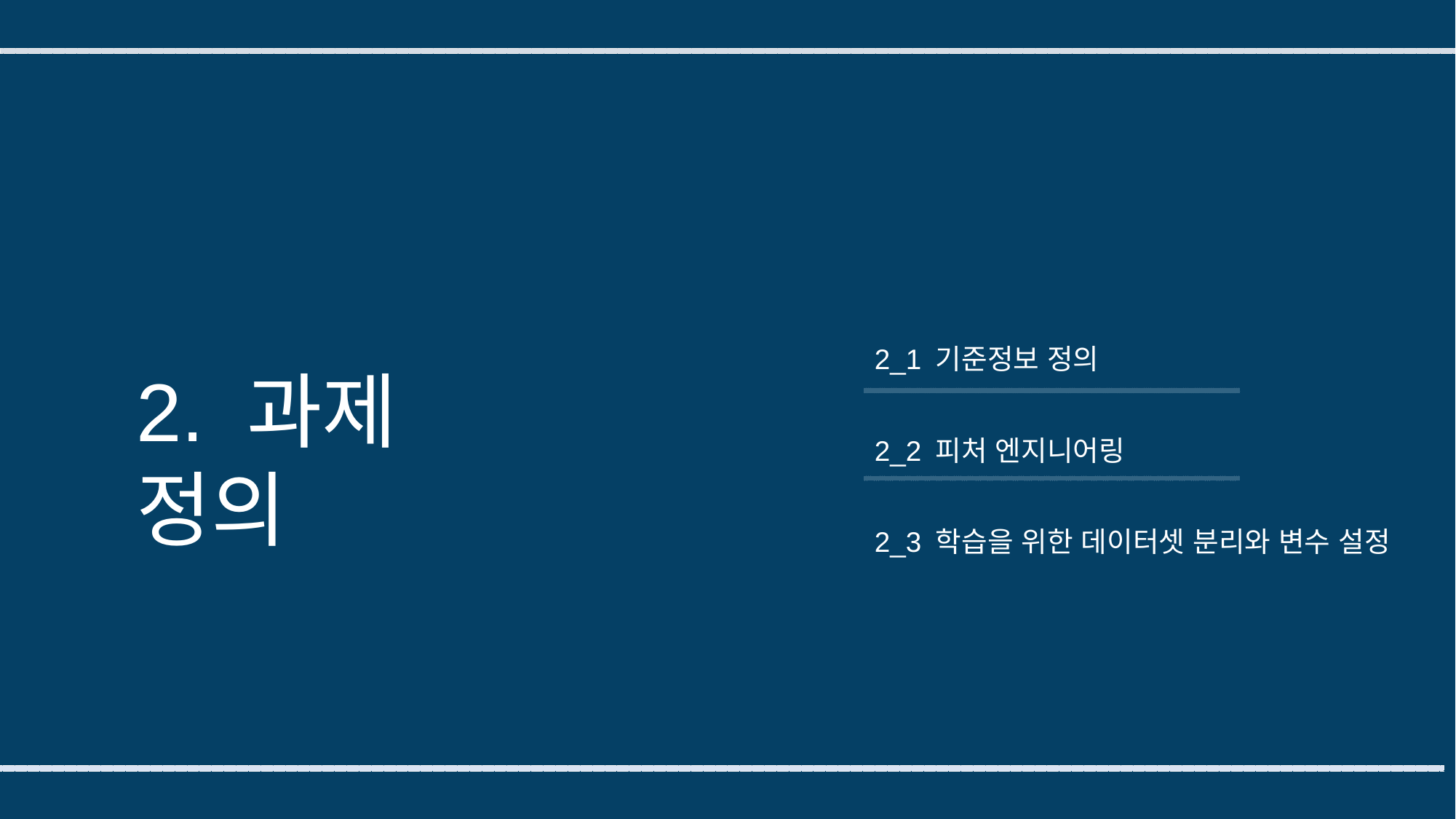

2_1 기준정보 정의
2_2 피처 엔지니어링
2_3 학습을 위한 데이터셋 분리와 변수 설정
2. 과제 정의